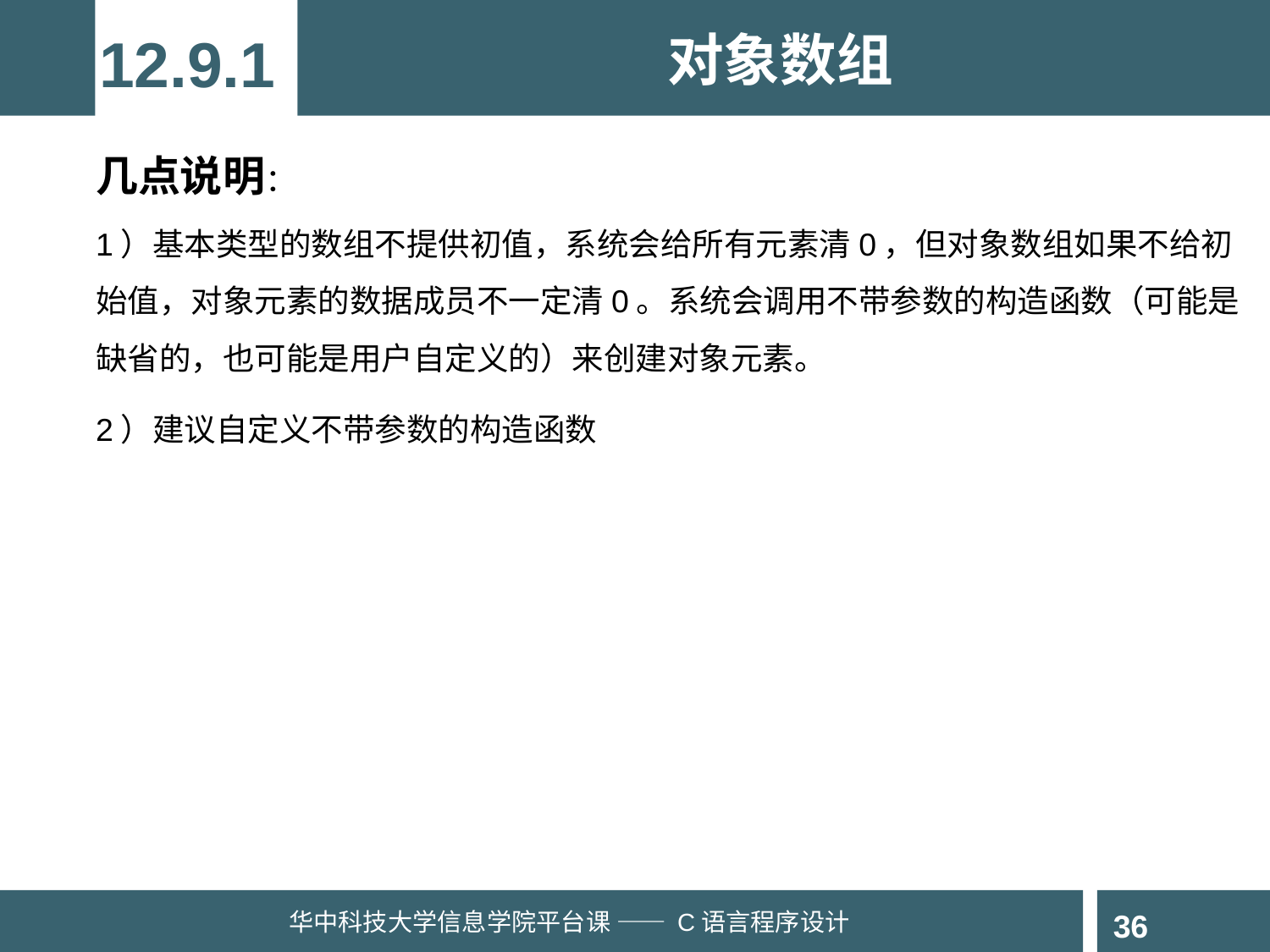

12.9.1
对象数组
几点说明：
1）基本类型的数组不提供初值，系统会给所有元素清0，但对象数组如果不给初始值，对象元素的数据成员不一定清0。系统会调用不带参数的构造函数（可能是缺省的，也可能是用户自定义的）来创建对象元素。
2）建议自定义不带参数的构造函数